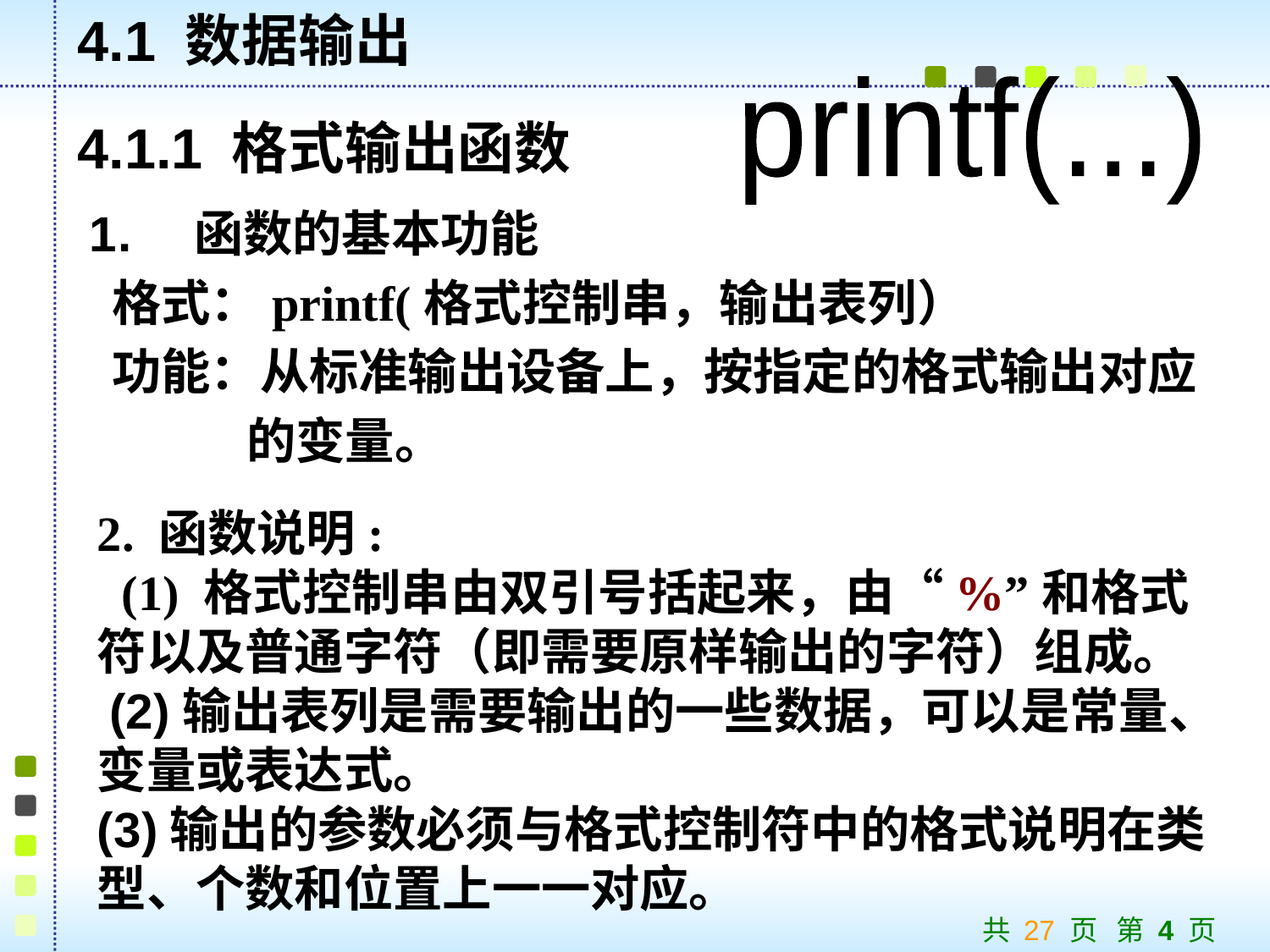

4.1 数据输出
printf(...)
4.1.1 格式输出函数
函数的基本功能
 格式：printf(格式控制串，输出表列）
 功能：从标准输出设备上，按指定的格式输出对应
             的变量。
2. 函数说明:
  (1) 格式控制串由双引号括起来，由“%”和格式符以及普通字符（即需要原样输出的字符）组成。
 (2)输出表列是需要输出的一些数据，可以是常量、变量或表达式。
(3)输出的参数必须与格式控制符中的格式说明在类型、个数和位置上一一对应。
共 27 页   第 4 页